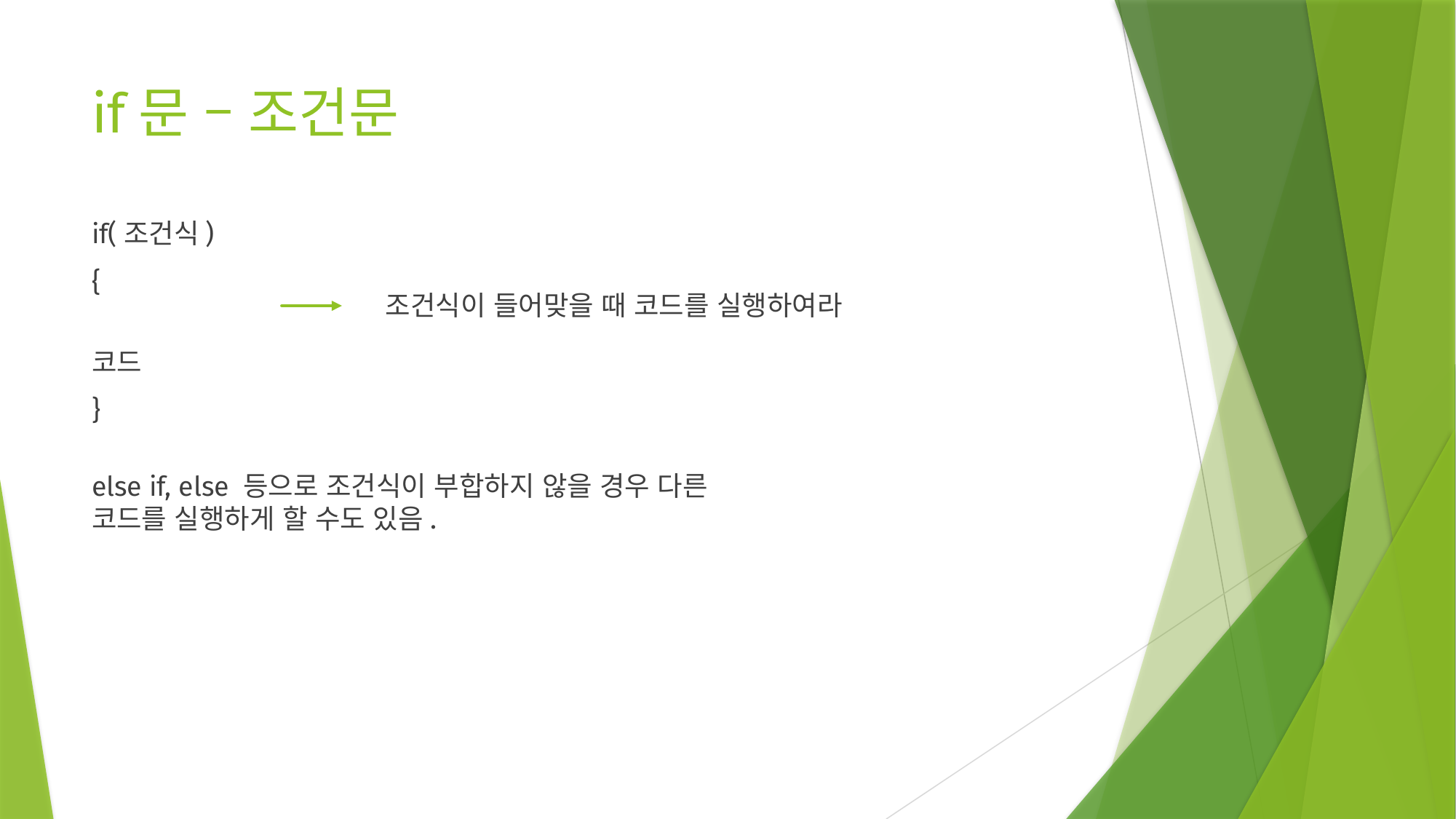

# if문 – 조건문
if(조건식)
{
	코드
}

조건식이 들어맞을 때 코드를 실행하여라
else if, else 등으로 조건식이 부합하지 않을 경우 다른 코드를 실행하게 할 수도 있음.